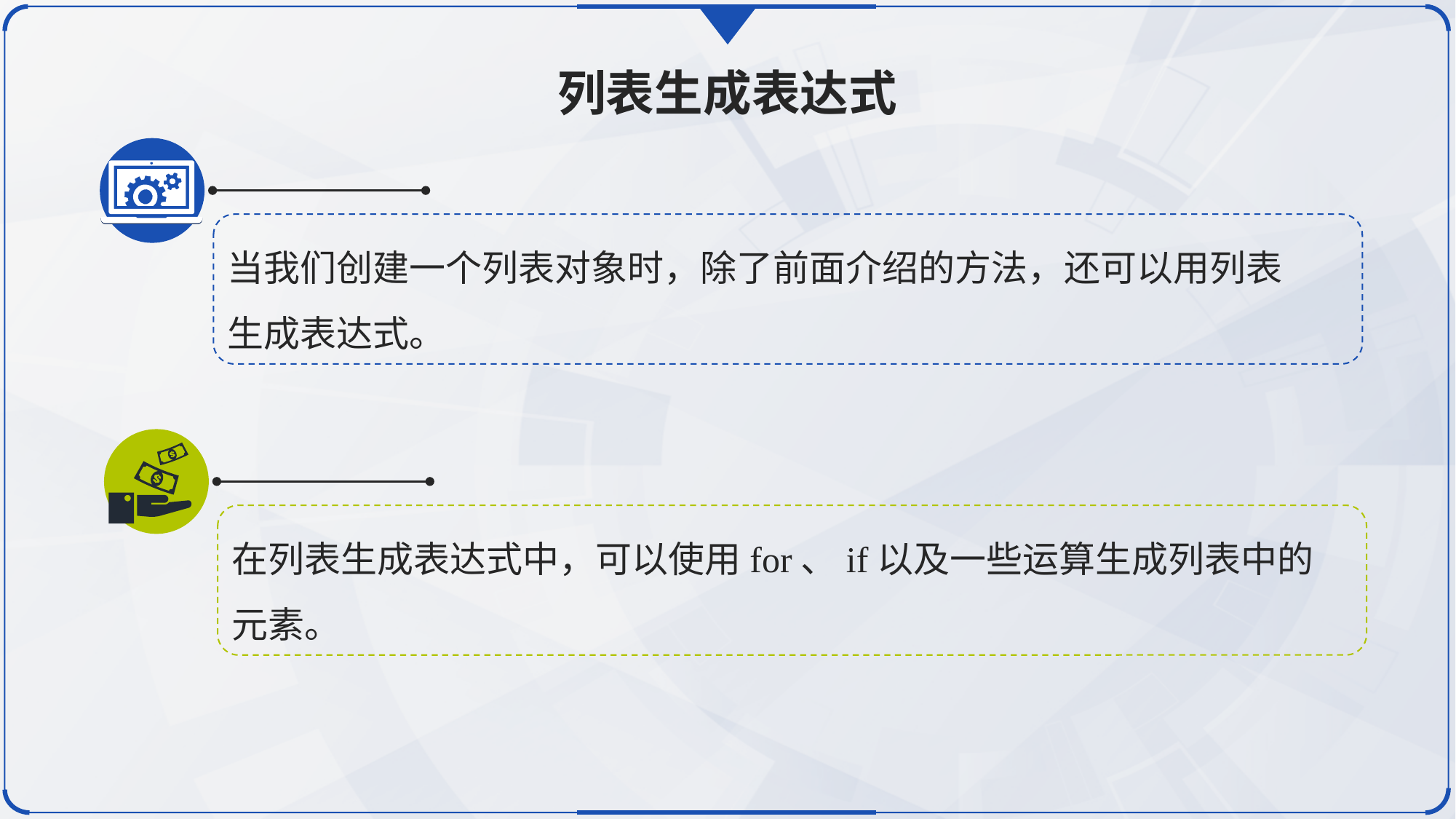

列表生成表达式

当我们创建一个列表对象时，除了前面介绍的方法，还可以用列表生成表达式。

在列表生成表达式中，可以使用for、if以及一些运算生成列表中的元素。